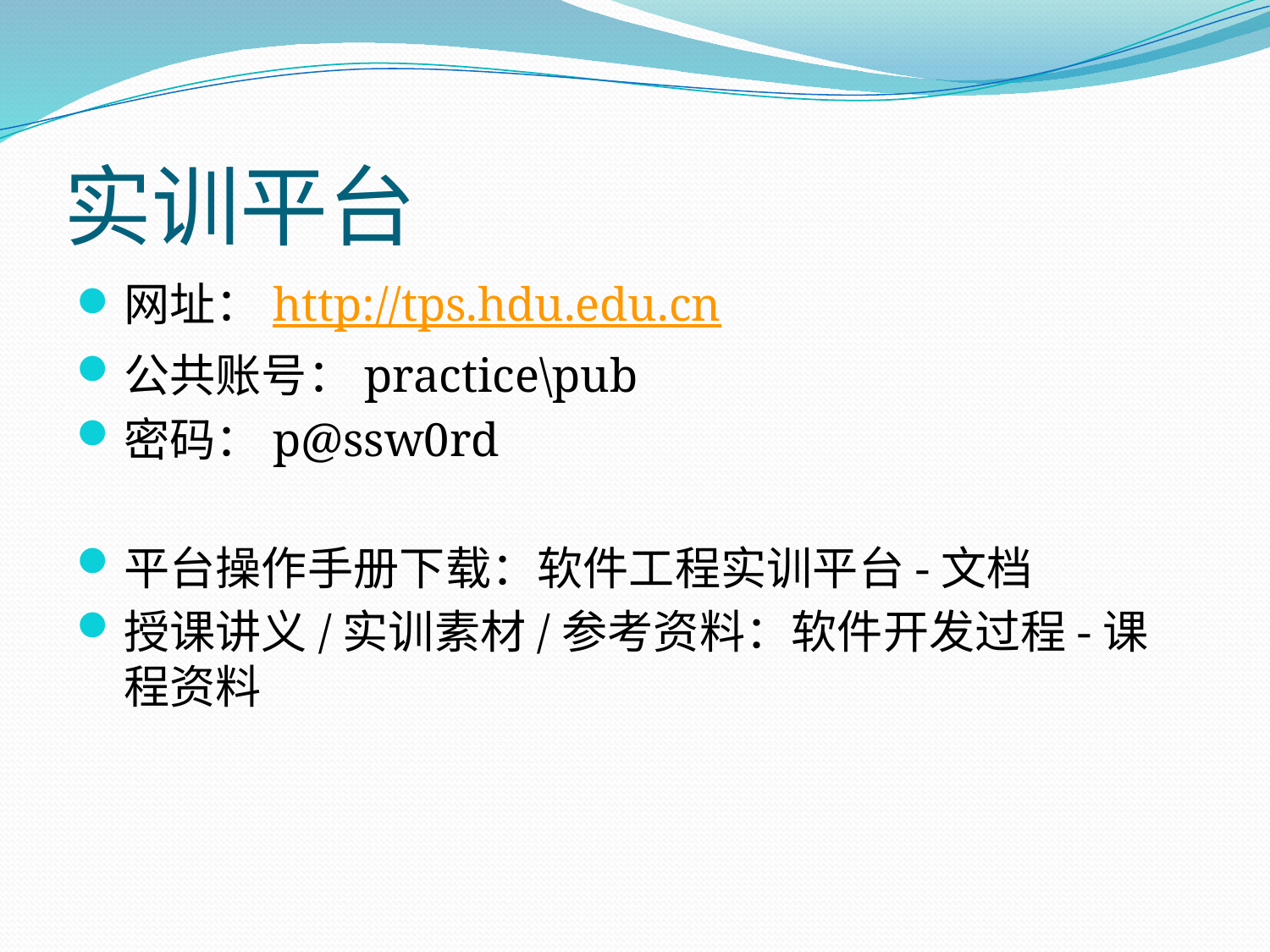

# 实训平台
网址：http://tps.hdu.edu.cn
公共账号：practice\pub
密码：p@ssw0rd

平台操作手册下载：软件工程实训平台-文档
授课讲义/实训素材/参考资料：软件开发过程-课程资料